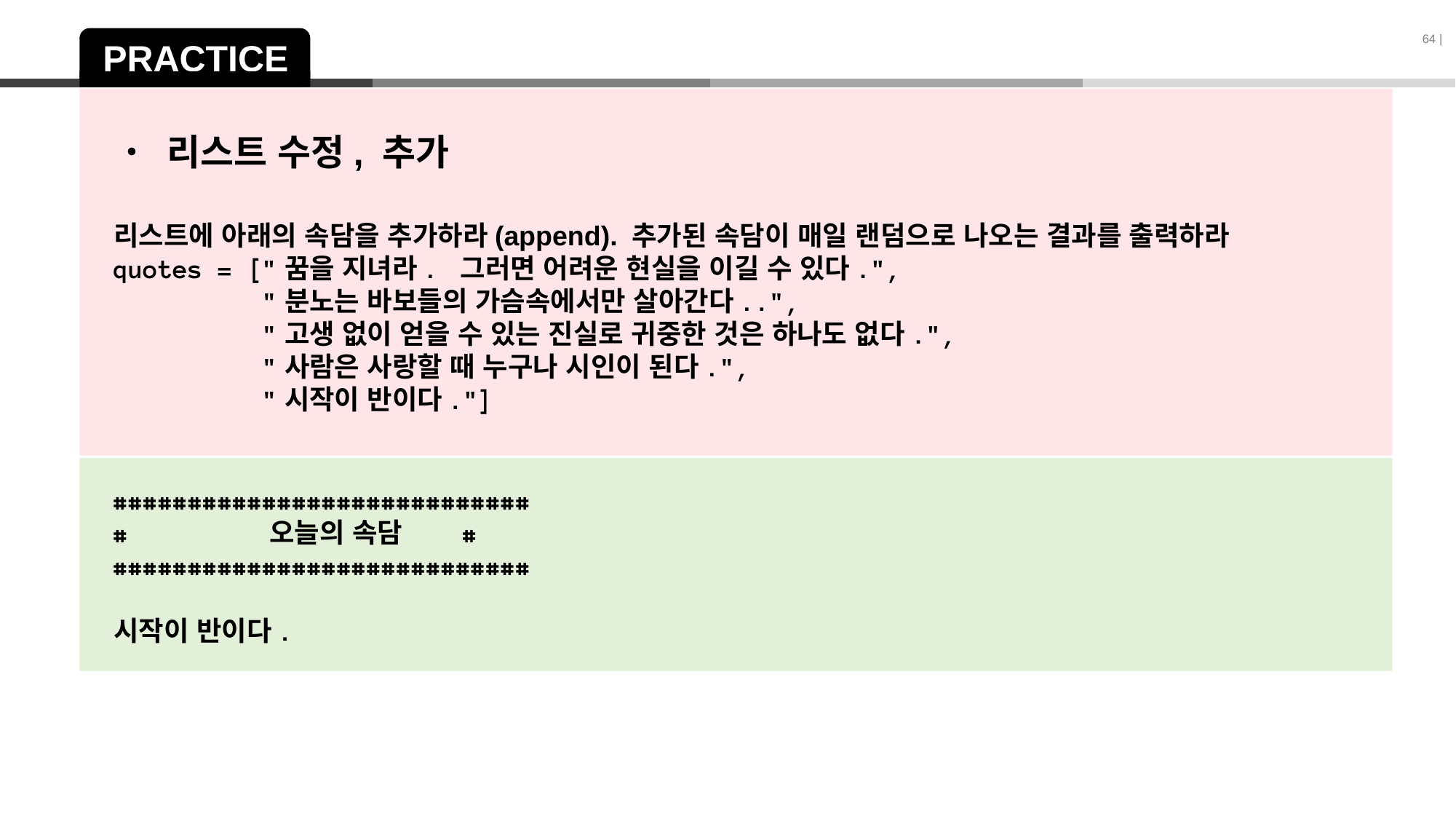

64 |

PRACTICE

• 리스트 수정, 추가

리스트에 아래의 속담을 추가하라(append). 추가된 속담이 매일 랜덤으로 나오는 결과를 출력하라
quotes = ["꿈을 지녀라. 그러면 어려운 현실을 이길 수 있다.",
          "분노는 바보들의 가슴속에서만 살아간다..",
          "고생 없이 얻을 수 있는 진실로 귀중한 것은 하나도 없다.",
          "사람은 사랑할 때 누구나 시인이 된다.",
          "시작이 반이다."]
############################
#         오늘의 속담       #
############################

시작이 반이다.